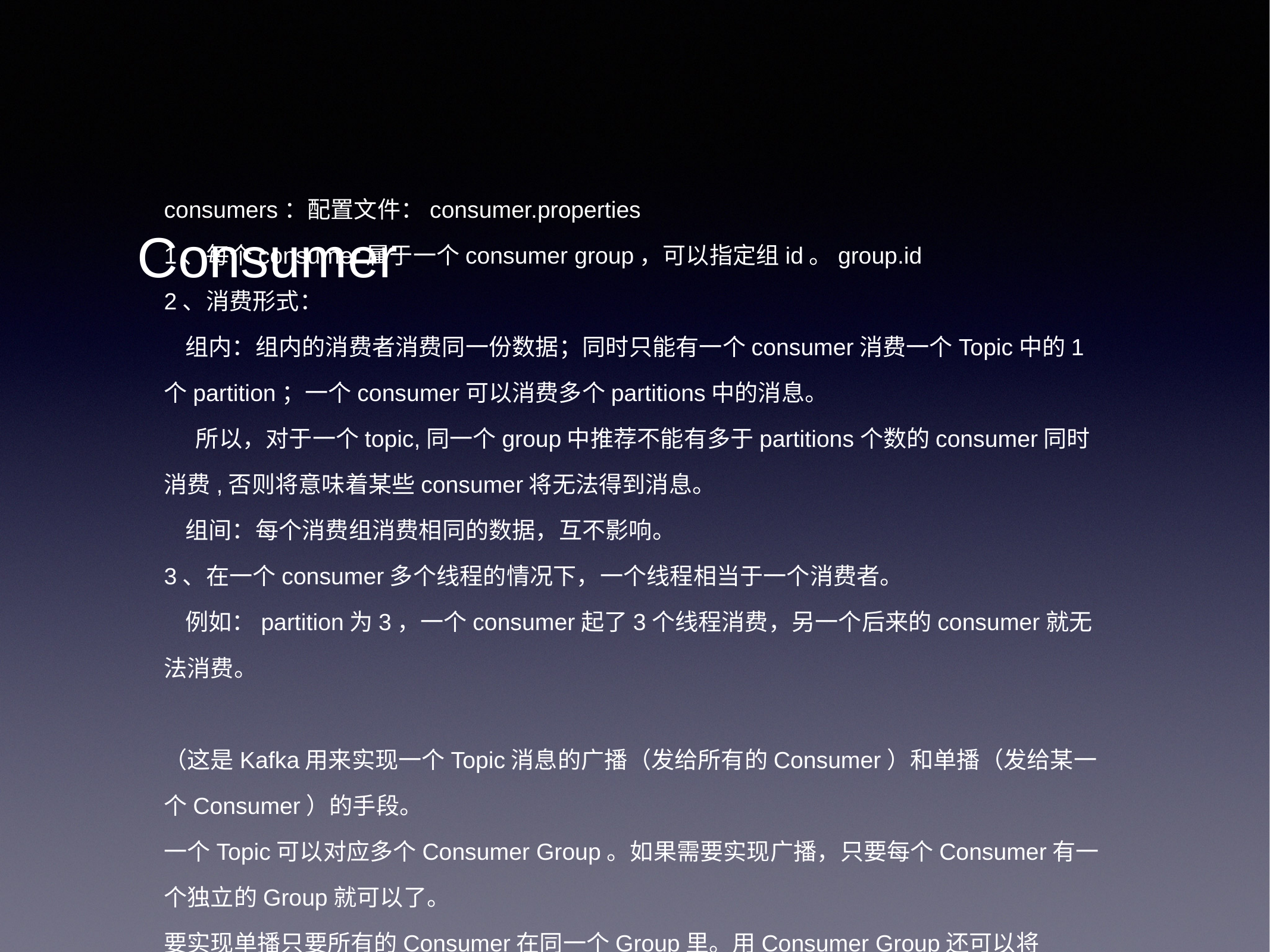

# Consumer
consumers：配置文件：consumer.properties
1、每个consumer属于一个consumer group，可以指定组id。group.id
2、消费形式：
   组内：组内的消费者消费同一份数据；同时只能有一个consumer消费一个Topic中的1个partition；一个consumer可以消费多个partitions中的消息。
     所以，对于一个topic,同一个group中推荐不能有多于partitions个数的consumer同时消费,否则将意味着某些consumer将无法得到消息。
   组间：每个消费组消费相同的数据，互不影响。
3、在一个consumer多个线程的情况下，一个线程相当于一个消费者。
   例如：partition为3，一个consumer起了3个线程消费，另一个后来的consumer就无法消费。

（这是Kafka用来实现一个Topic消息的广播（发给所有的Consumer）和单播（发给某一个Consumer）的手段。
一个Topic可以对应多个Consumer Group。如果需要实现广播，只要每个Consumer有一个独立的Group就可以了。
要实现单播只要所有的Consumer在同一个Group里。用Consumer Group还可以将Consumer进行自由的分组而不需要多次发送消息到不同的Topic。）